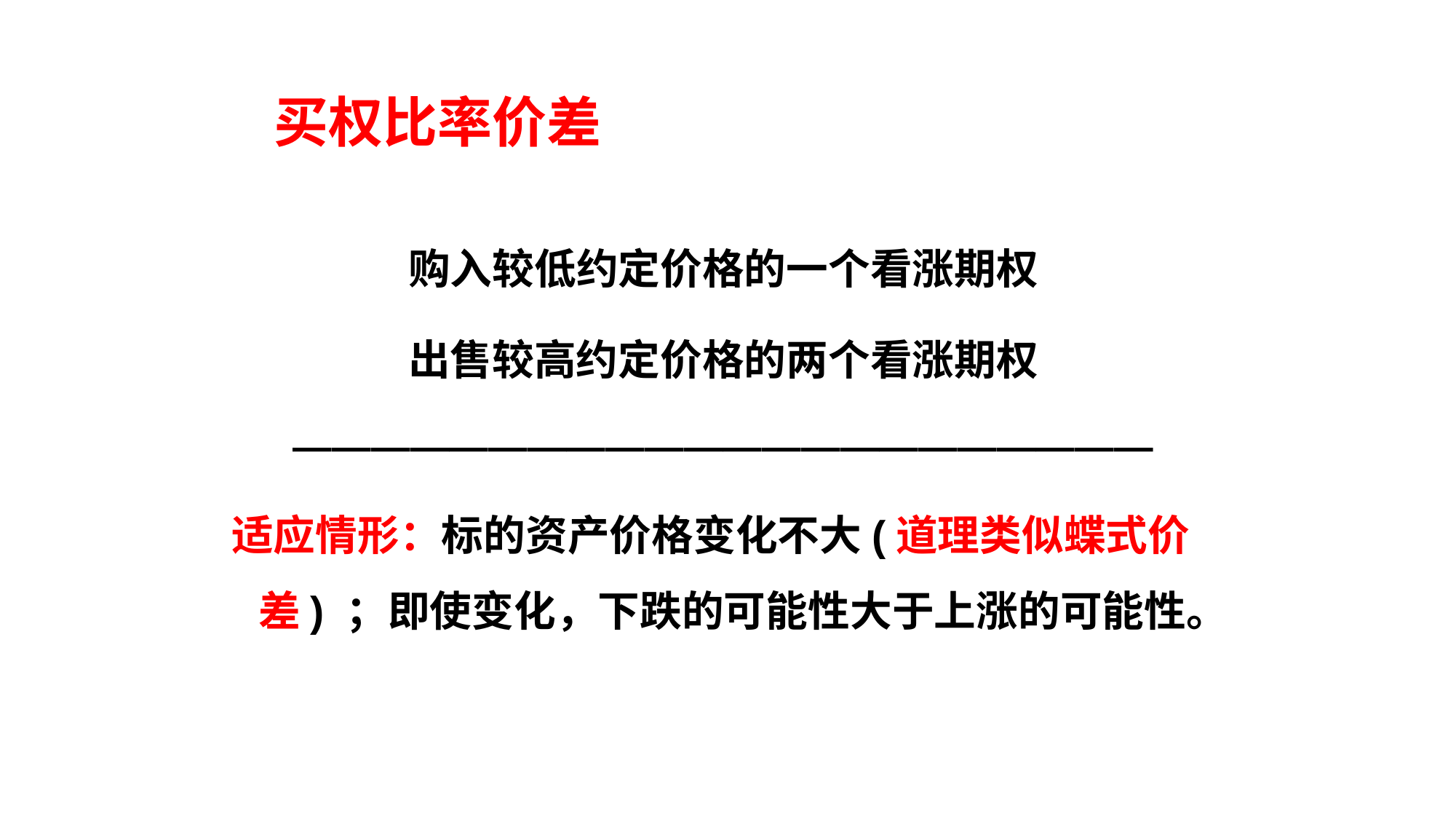

买权比率价差
购入较低约定价格的一个看涨期权
出售较高约定价格的两个看涨期权
——————————————————————
适应情形：标的资产价格变化不大(道理类似蝶式价差) ；即使变化，下跌的可能性大于上涨的可能性。